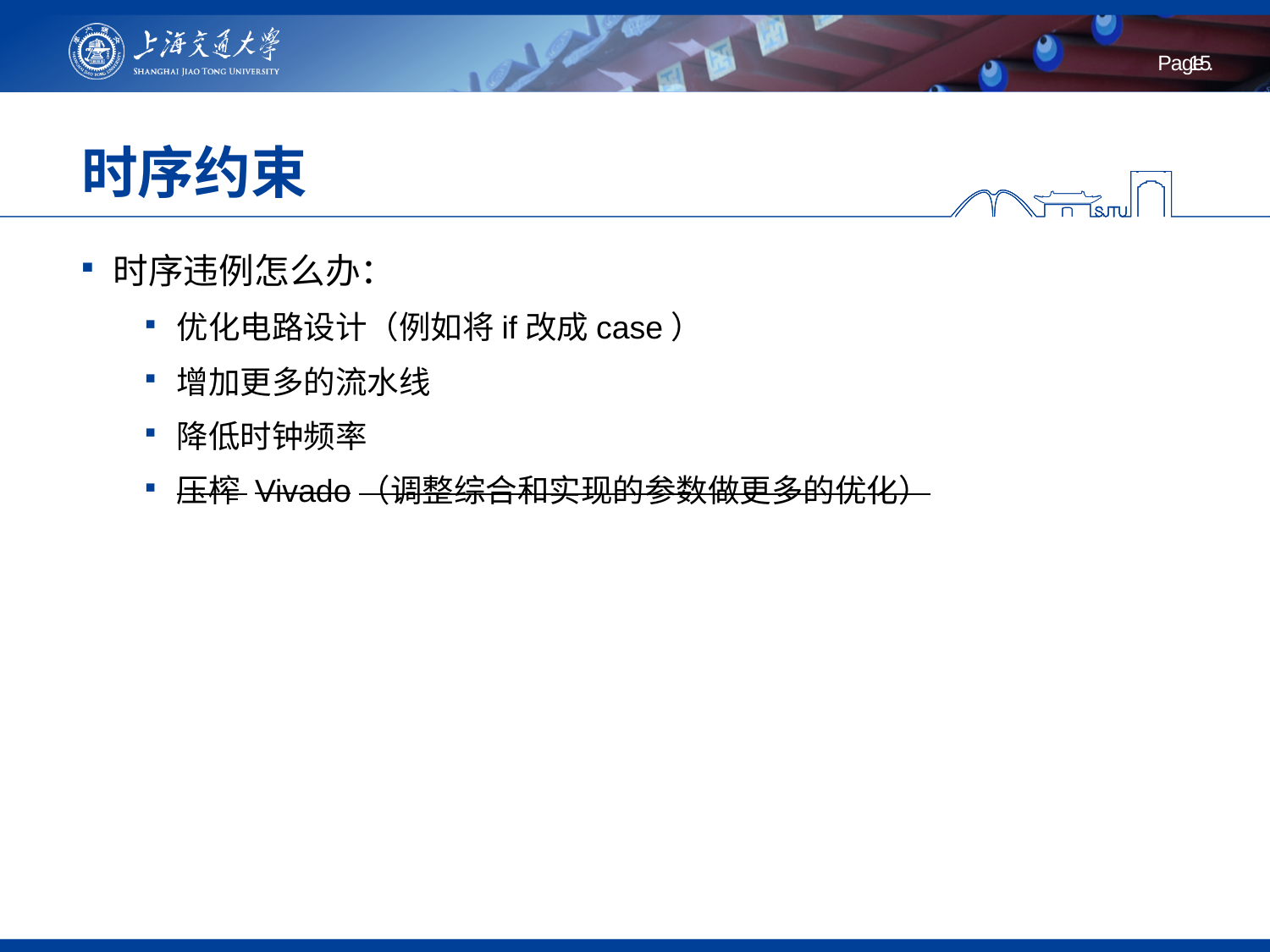

# 时序约束
时序违例怎么办：
优化电路设计（例如将if改成case）
增加更多的流水线
降低时钟频率
压榨 Vivado（调整综合和实现的参数做更多的优化）